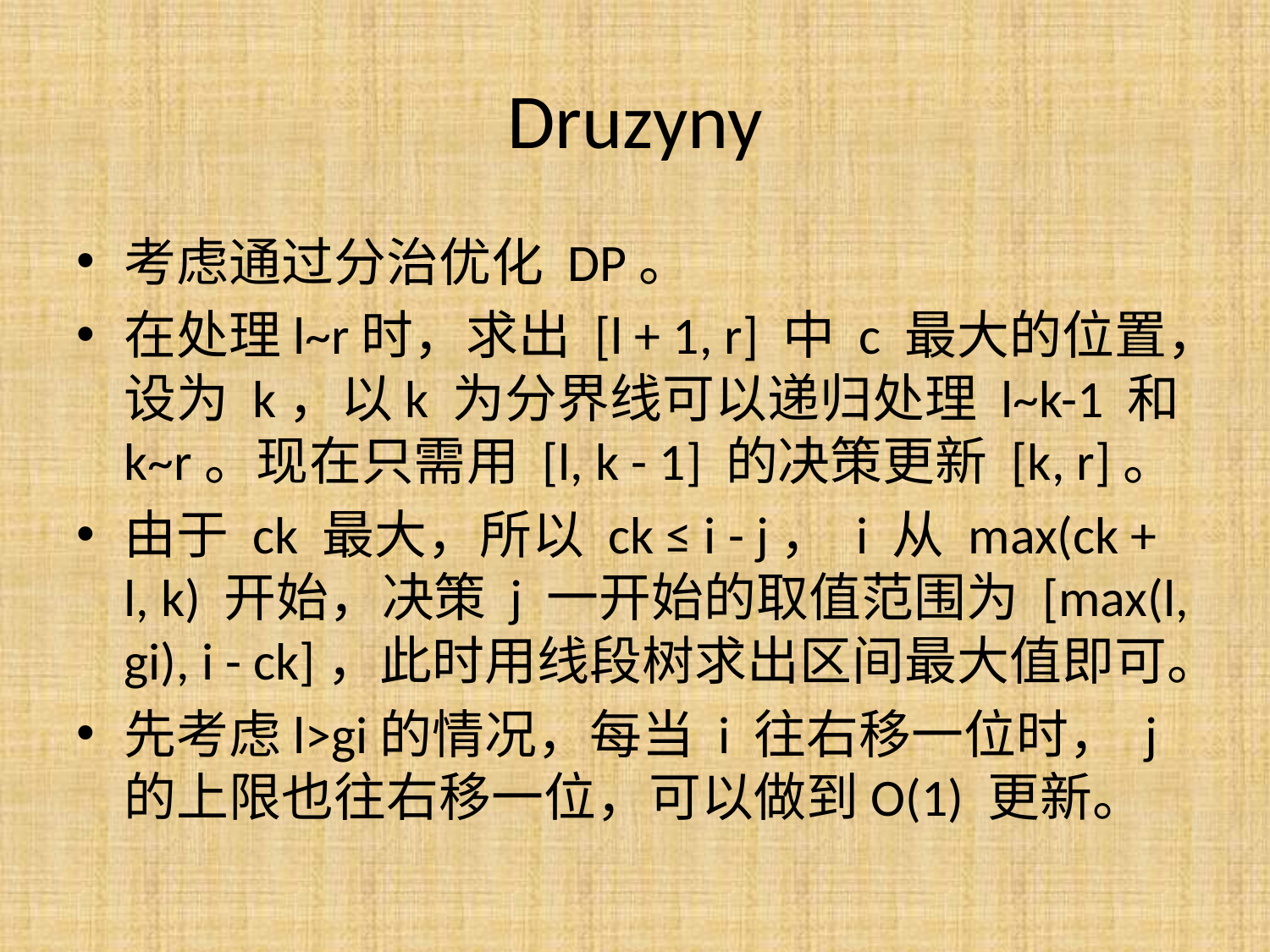

# Druzyny
考虑通过分治优化 DP。
在处理l~r时，求出 [l + 1, r] 中 c 最大的位置，设为 k，以k 为分界线可以递归处理 l~k-1 和 k~r。现在只需用 [l, k - 1] 的决策更新 [k, r]。
由于 ck 最大，所以 ck ≤ i - j， i 从 max(ck + l, k) 开始，决策 j 一开始的取值范围为 [max(l, gi), i - ck]，此时用线段树求出区间最大值即可。
先考虑l>gi的情况，每当 i 往右移一位时， j 的上限也往右移一位，可以做到O(1) 更新。